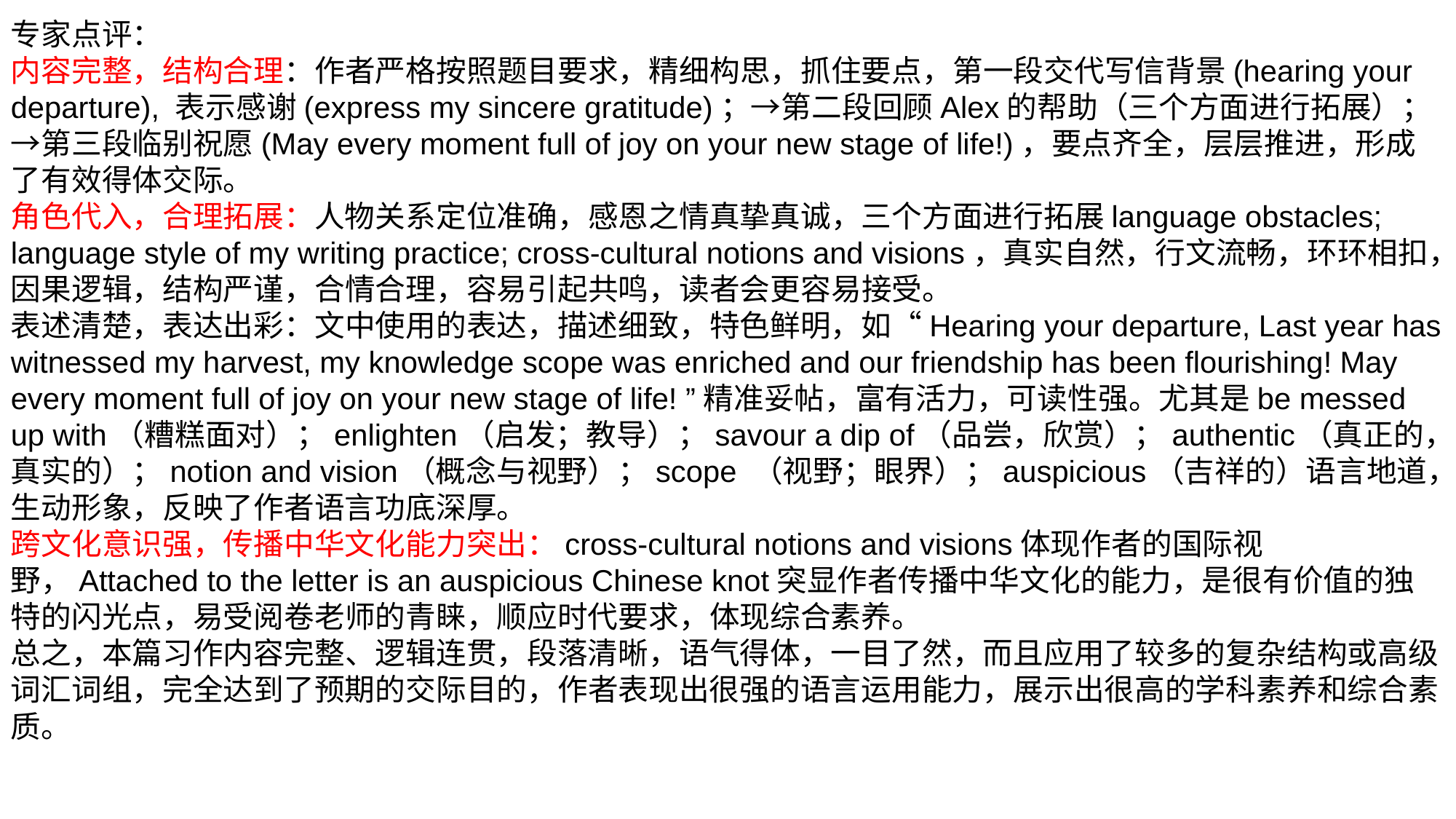

专家点评：
内容完整，结构合理：作者严格按照题目要求，精细构思，抓住要点，第一段交代写信背景(hearing your departure), 表示感谢(express my sincere gratitude)；→第二段回顾Alex的帮助（三个方面进行拓展）；→第三段临别祝愿(May every moment full of joy on your new stage of life!)，要点齐全，层层推进，形成了有效得体交际。
角色代入，合理拓展：人物关系定位准确，感恩之情真挚真诚，三个方面进行拓展language obstacles; language style of my writing practice; cross-cultural notions and visions，真实自然，行文流畅，环环相扣，因果逻辑，结构严谨，合情合理，容易引起共鸣，读者会更容易接受。
表述清楚，表达出彩：文中使用的表达，描述细致，特色鲜明，如“Hearing your departure, Last year has witnessed my harvest, my knowledge scope was enriched and our friendship has been flourishing! May every moment full of joy on your new stage of life! ”精准妥帖，富有活力，可读性强。尤其是be messed up with（糟糕面对）；enlighten（启发；教导）；savour a dip of（品尝，欣赏）；authentic（真正的，真实的）；notion and vision（概念与视野）；scope （视野；眼界）；auspicious（吉祥的）语言地道，生动形象，反映了作者语言功底深厚。
跨文化意识强，传播中华文化能力突出：cross-cultural notions and visions体现作者的国际视野，Attached to the letter is an auspicious Chinese knot突显作者传播中华文化的能力，是很有价值的独特的闪光点，易受阅卷老师的青睐，顺应时代要求，体现综合素养。
总之，本篇习作内容完整、逻辑连贯，段落清晰，语气得体，一目了然，而且应用了较多的复杂结构或高级词汇词组，完全达到了预期的交际目的，作者表现出很强的语言运用能力，展示出很高的学科素养和综合素质。